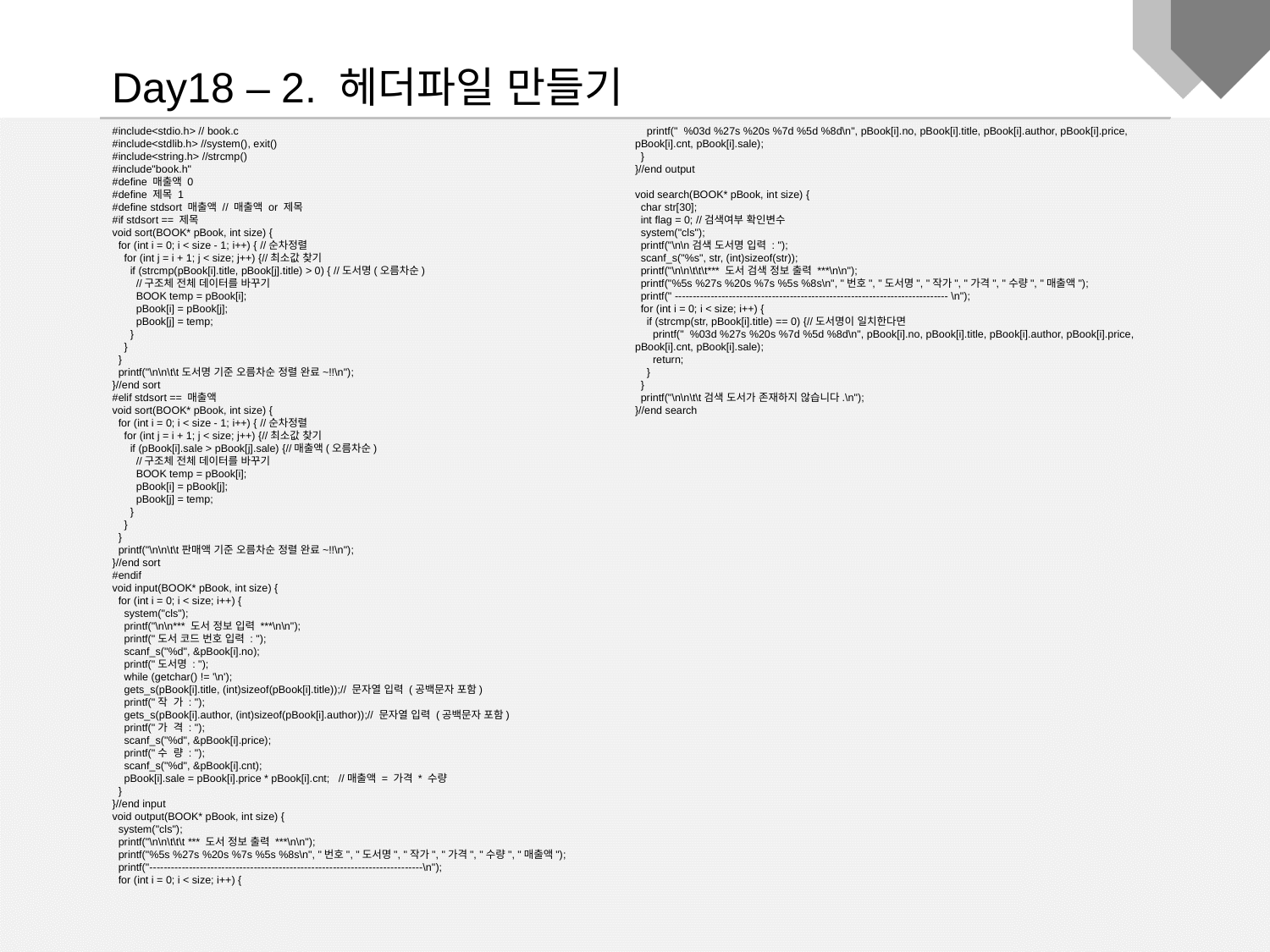

Day18 – 2. 헤더파일 만들기
#include<stdio.h> // book.c
#include<stdlib.h> //system(), exit()
#include<string.h> //strcmp()
#include"book.h"
#define 매출액 0
#define 제목 1
#define stdsort 매출액 // 매출액 or 제목
#if stdsort == 제목
void sort(BOOK* pBook, int size) {
  for (int i = 0; i < size - 1; i++) { //순차정렬
    for (int j = i + 1; j < size; j++) {//최소값 찾기
      if (strcmp(pBook[i].title, pBook[j].title) > 0) { //도서명(오름차순)
        //구조체 전체 데이터를 바꾸기
        BOOK temp = pBook[i];
        pBook[i] = pBook[j];
        pBook[j] = temp;
      }
    }
  }
  printf("\n\n\t\t도서명 기준 오름차순 정렬 완료~!!\n");
}//end sort
#elif stdsort == 매출액
void sort(BOOK* pBook, int size) {
  for (int i = 0; i < size - 1; i++) { //순차정렬
    for (int j = i + 1; j < size; j++) {//최소값 찾기
      if (pBook[i].sale > pBook[j].sale) {//매출액(오름차순)
        //구조체 전체 데이터를 바꾸기
        BOOK temp = pBook[i];
        pBook[i] = pBook[j];
        pBook[j] = temp;
      }
    }
  }
  printf("\n\n\t\t판매액 기준 오름차순 정렬 완료~!!\n");
}//end sort
#endif
void input(BOOK* pBook, int size) {
  for (int i = 0; i < size; i++) {
    system("cls");
    printf("\n\n*** 도서 정보 입력 ***\n\n");
    printf("도서 코드 번호 입력 : ");
    scanf_s("%d", &pBook[i].no);
    printf("도서명 : ");
    while (getchar() != '\n');
    gets_s(pBook[i].title, (int)sizeof(pBook[i].title));// 문자열 입력 (공백문자 포함)
    printf("작  가 : ");
    gets_s(pBook[i].author, (int)sizeof(pBook[i].author));// 문자열 입력 (공백문자 포함)
    printf("가  격 : ");
    scanf_s("%d", &pBook[i].price);
    printf("수  량 : ");
    scanf_s("%d", &pBook[i].cnt);
    pBook[i].sale = pBook[i].price * pBook[i].cnt;   //매출액 = 가격 * 수량
  }
}//end input
void output(BOOK* pBook, int size) {
  system("cls");
  printf("\n\n\t\t\t *** 도서 정보 출력 ***\n\n");
  printf("%5s %27s %20s %7s %5s %8s\n", "번호", "도서명", "작가", "가격", "수량", "매출액");
  printf("----------------------------------------------------------------------------\n");
  for (int i = 0; i < size; i++) {
    printf("  %03d %27s %20s %7d %5d %8d\n", pBook[i].no, pBook[i].title, pBook[i].author, pBook[i].price, pBook[i].cnt, pBook[i].sale);
  }
}//end output

void search(BOOK* pBook, int size) {
  char str[30];
  int flag = 0; //검색여부 확인변수
  system("cls");
  printf("\n\n검색 도서명 입력 : ");
  scanf_s("%s", str, (int)sizeof(str));
  printf("\n\n\t\t\t*** 도서 검색 정보 출력 ***\n\n");
  printf("%5s %27s %20s %7s %5s %8s\n", "번호", "도서명", "작가", "가격", "수량", "매출액");
  printf(" ---------------------------------------------------------------------------- \n");
  for (int i = 0; i < size; i++) {
    if (strcmp(str, pBook[i].title) == 0) {//도서명이 일치한다면
      printf("  %03d %27s %20s %7d %5d %8d\n", pBook[i].no, pBook[i].title, pBook[i].author, pBook[i].price, pBook[i].cnt, pBook[i].sale);
      return;
    }
  }
  printf("\n\n\t\t검색 도서가 존재하지 않습니다.\n");
}//end search